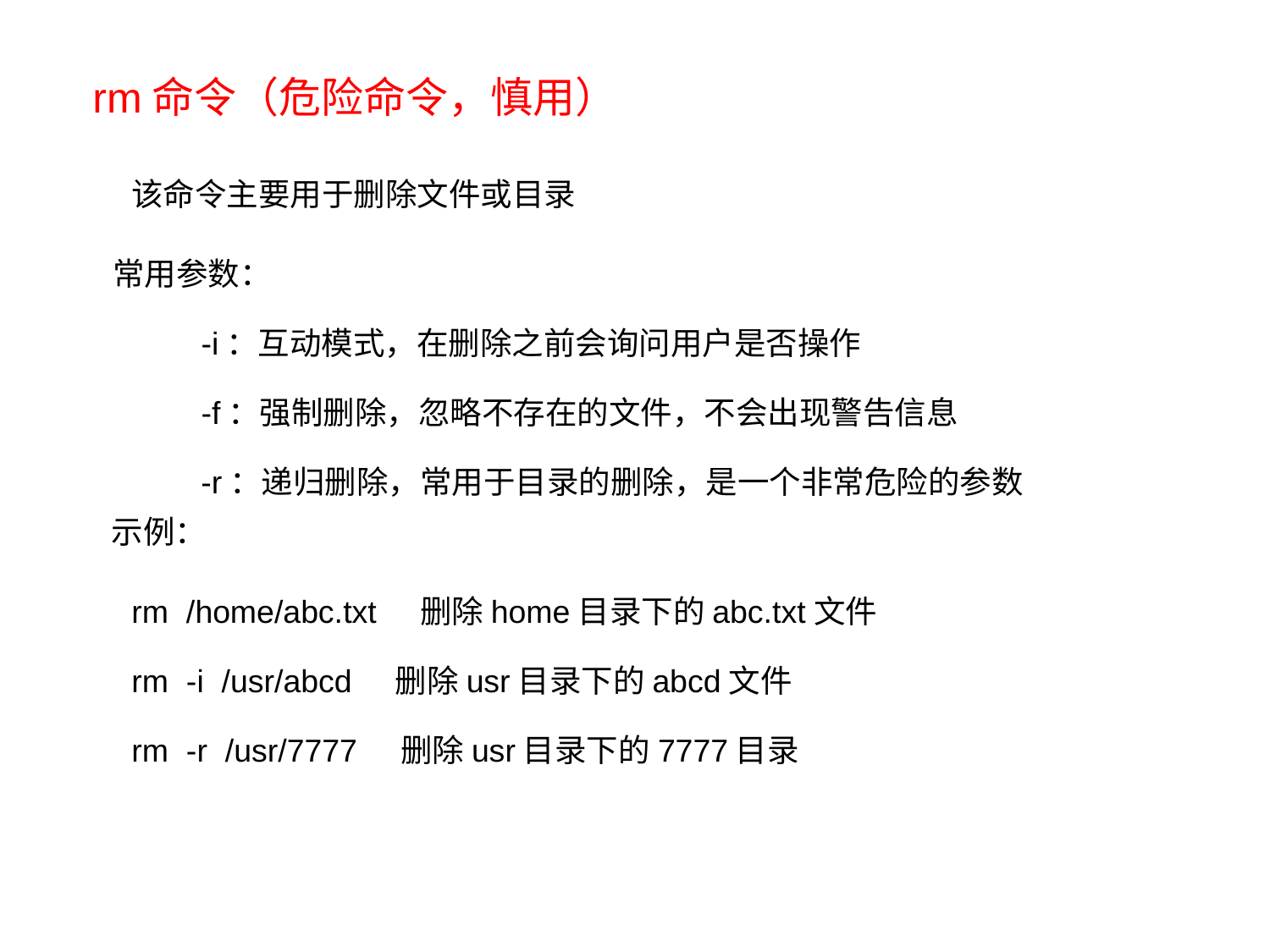

rm命令（危险命令，慎用）
该命令主要用于删除文件或目录
常用参数：
-i：互动模式，在删除之前会询问用户是否操作
-f：强制删除，忽略不存在的文件，不会出现警告信息
-r：递归删除，常用于目录的删除，是一个非常危险的参数
示例：
rm  /home/abc.txt    删除home目录下的abc.txt文件
rm  -i  /usr/abcd    删除usr目录下的abcd文件
rm  -r  /usr/7777    删除usr目录下的7777目录